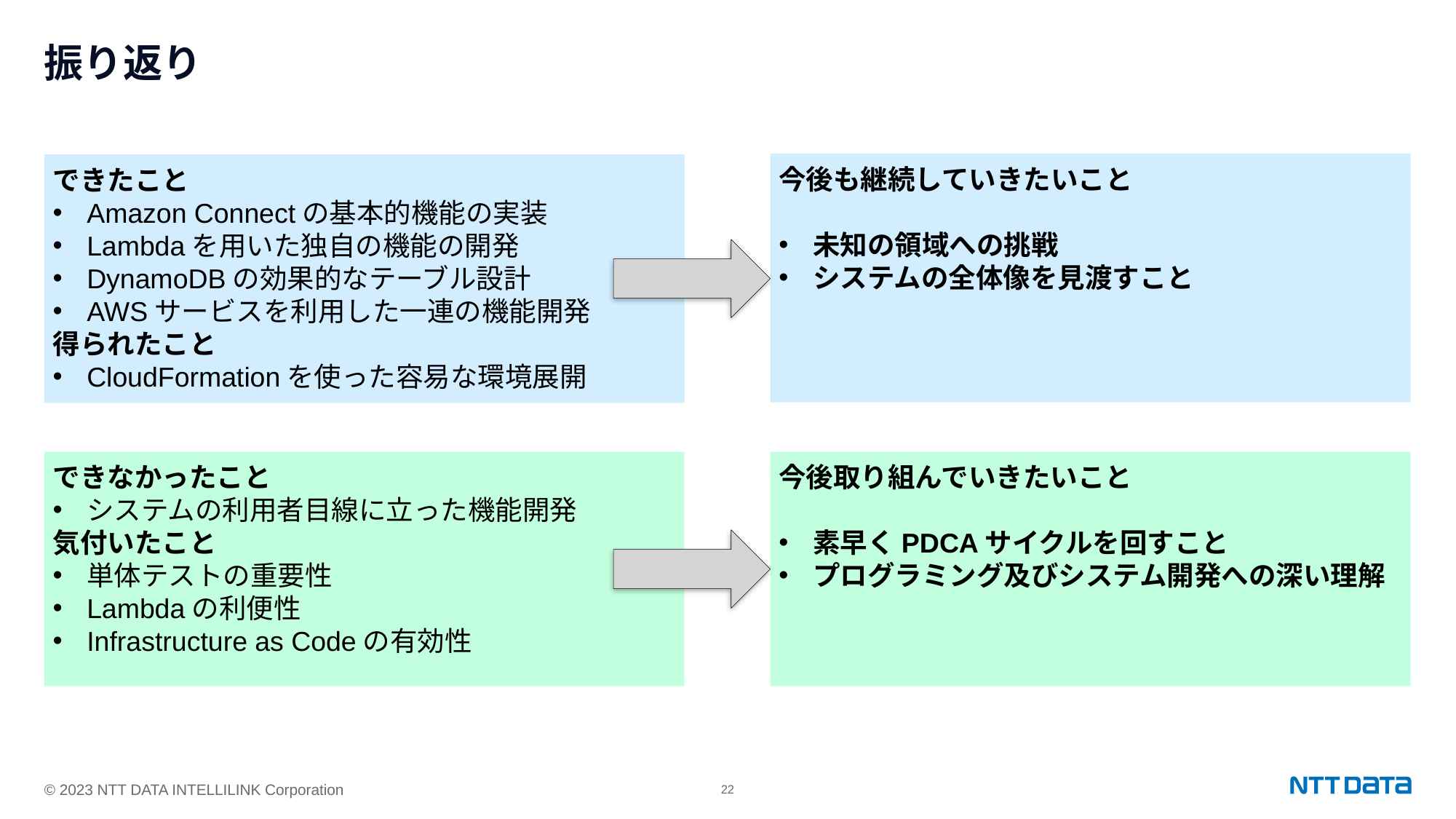

# 振り返り
今後も継続していきたいこと
未知の領域への挑戦
システムの全体像を見渡すこと

できたこと
Amazon Connectの基本的機能の実装
Lambdaを用いた独自の機能の開発
DynamoDBの効果的なテーブル設計
AWSサービスを利用した一連の機能開発
得られたこと
CloudFormationを使った容易な環境展開

できなかったこと
システムの利用者目線に立った機能開発
気付いたこと
単体テストの重要性
Lambdaの利便性
Infrastructure as Codeの有効性
今後取り組んでいきたいこと
素早くPDCAサイクルを回すこと
プログラミング及びシステム開発への深い理解